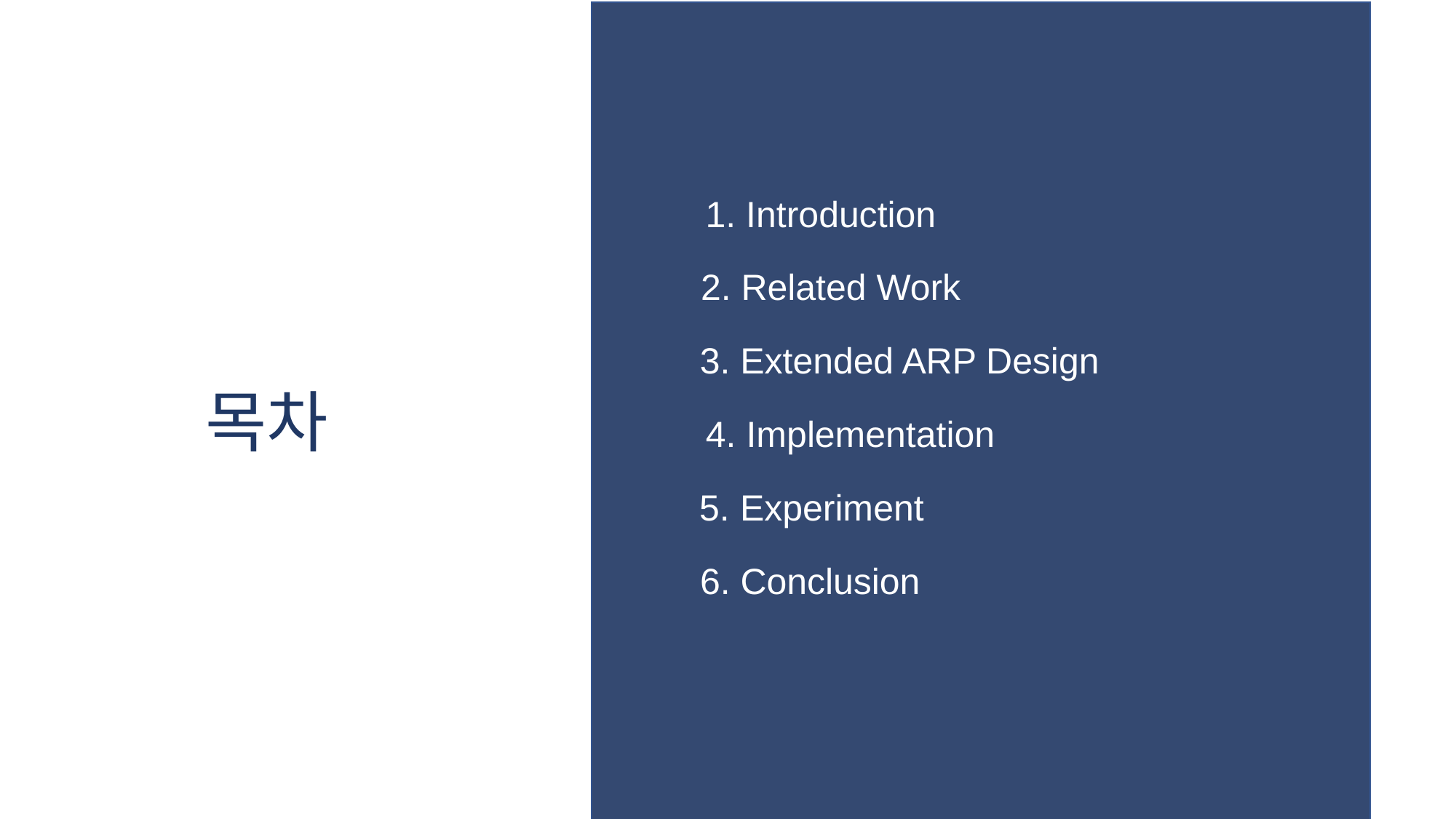

1. Introduction
2. Related Work
3. Extended ARP Design
4. Implementation
5. Experiment
6. Conclusion
목차